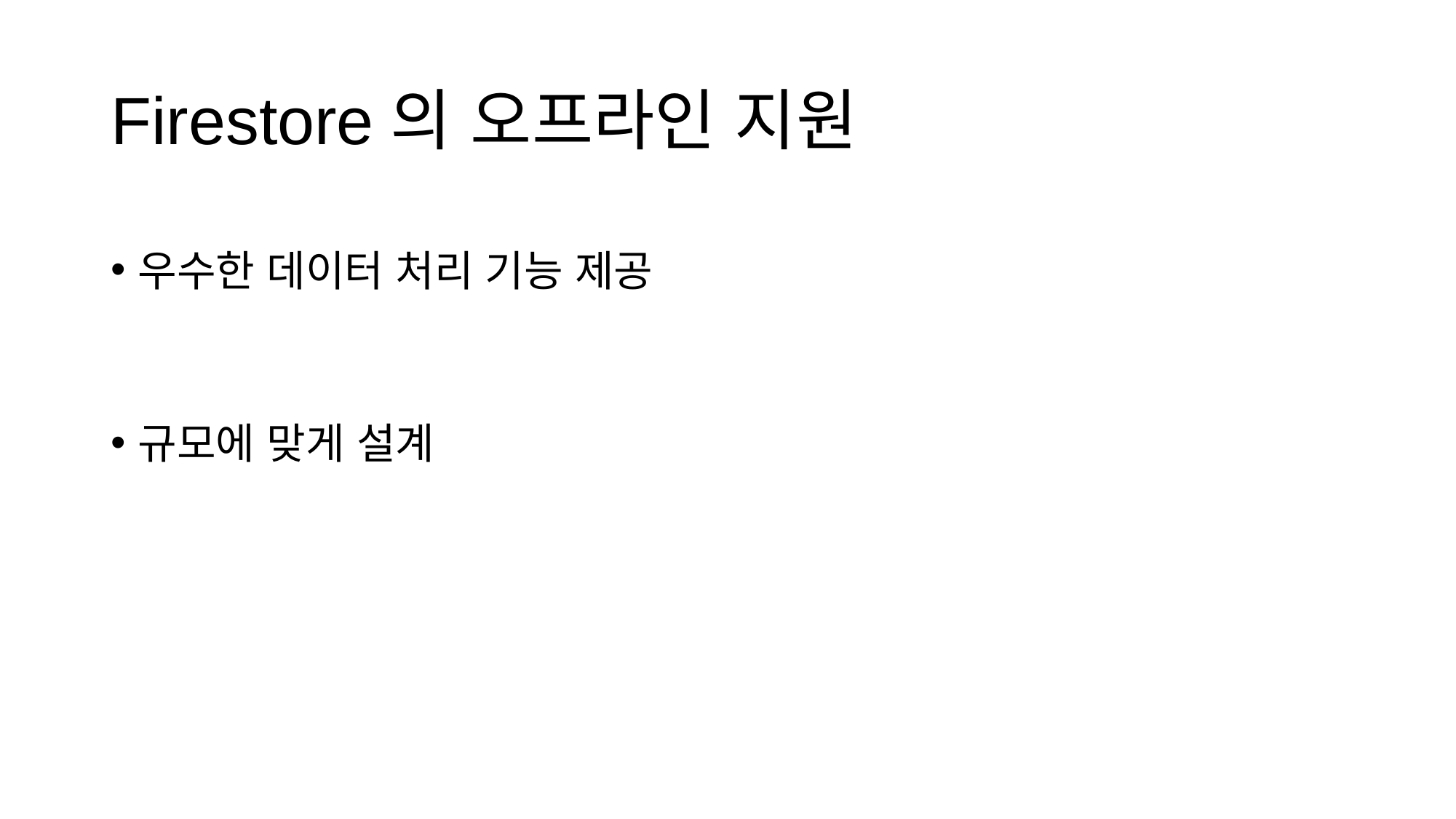

# Firestore의 오프라인 지원
우수한 데이터 처리 기능 제공

규모에 맞게 설계